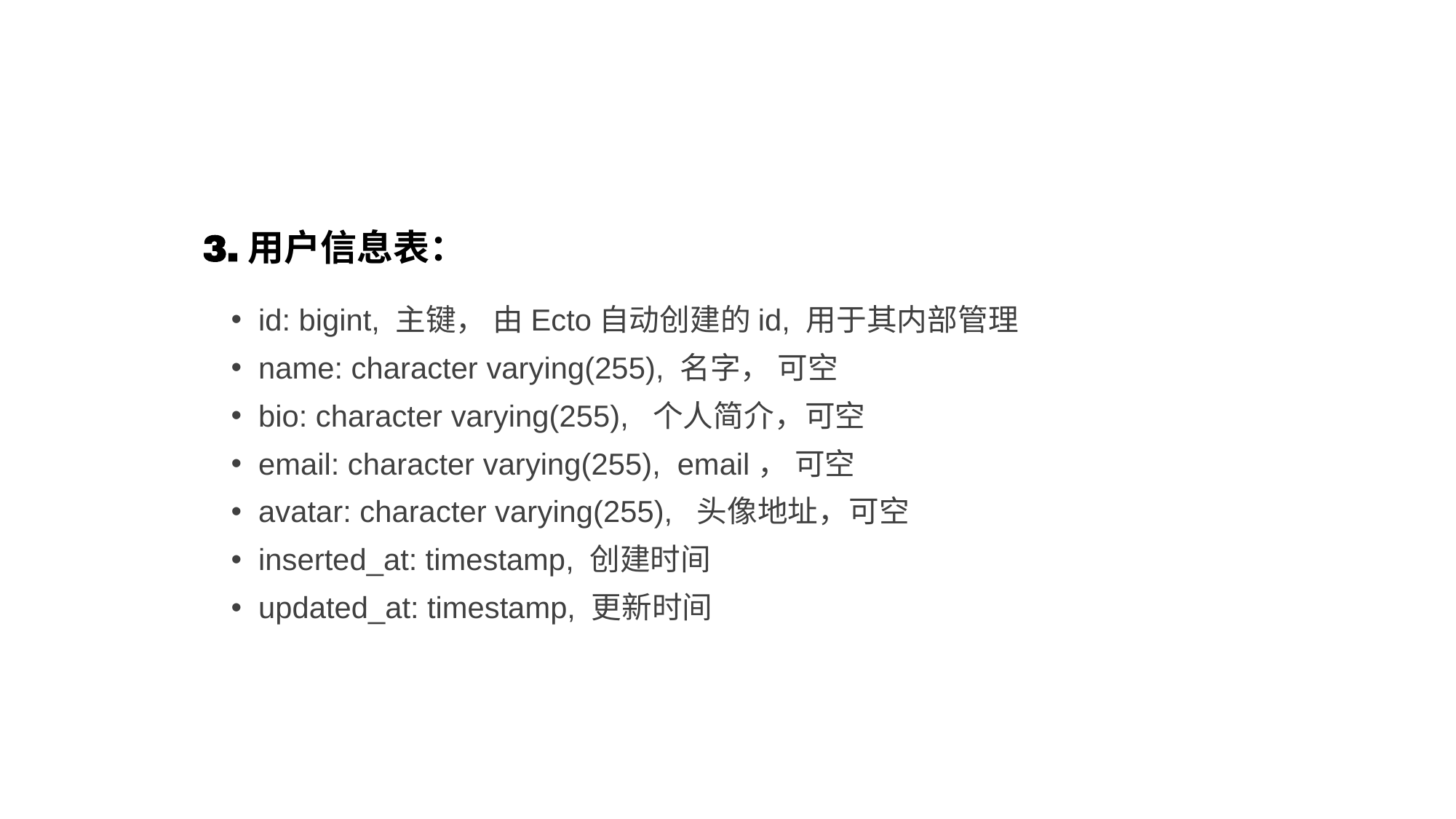

# 3.用户信息表：
id: bigint, 主键， 由Ecto自动创建的id, 用于其内部管理
name: character varying(255), 名字， 可空
bio: character varying(255),  个人简介，可空
email: character varying(255),  email， 可空
avatar: character varying(255),  头像地址，可空
inserted_at: timestamp, 创建时间
updated_at: timestamp, 更新时间